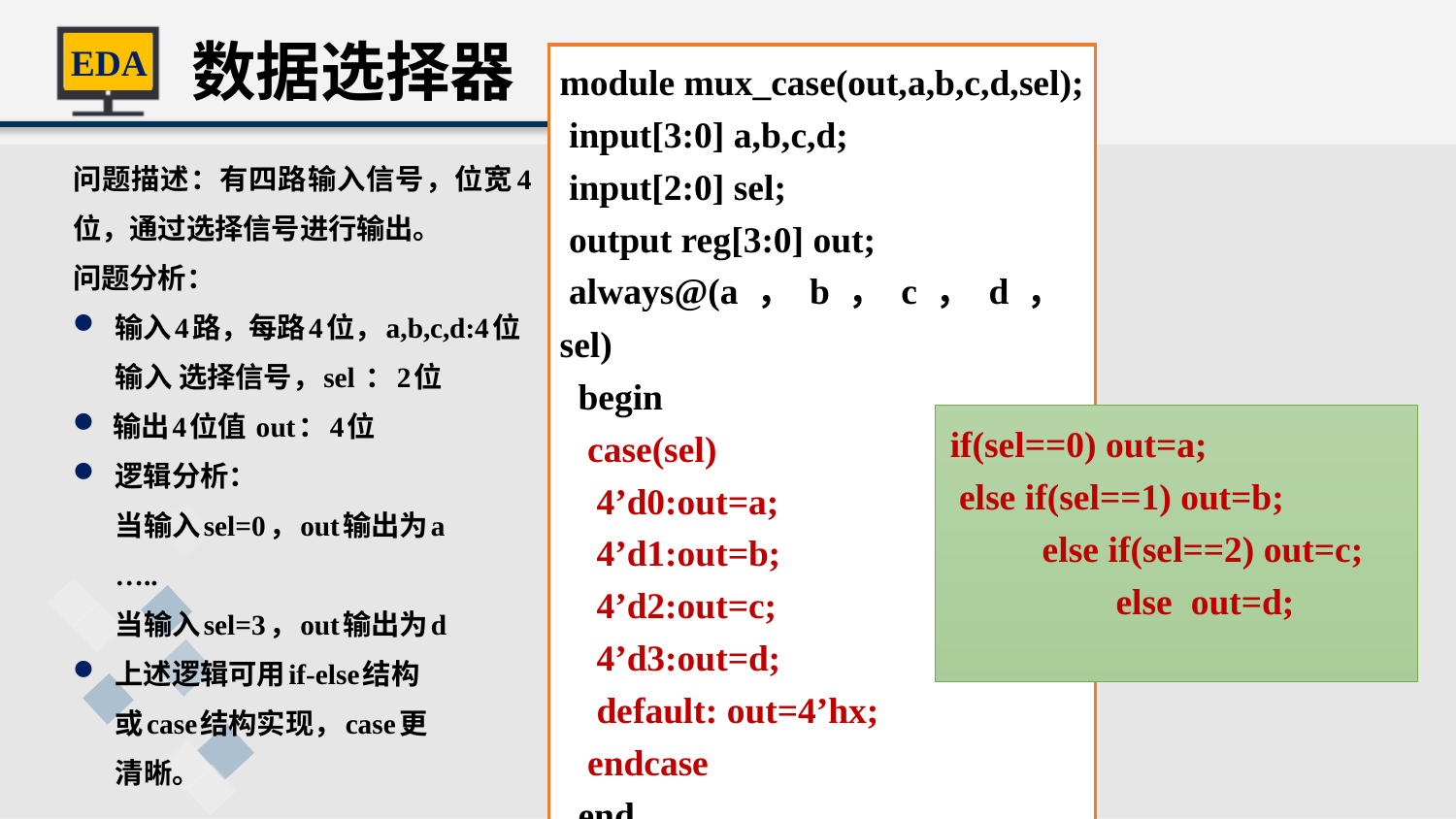

数据选择器
module mux_case(out,a,b,c,d,sel);
 input[3:0] a,b,c,d;
 input[2:0] sel;
 output reg[3:0] out;
 always@(a ， b ， c ， d ， sel)
  begin
   case(sel)
    4’d0:out=a;
    4’d1:out=b;
    4’d2:out=c;
    4’d3:out=d;
    default: out=4’hx;
   endcase
  end
问题描述：有四路输入信号，位宽4位，通过选择信号进行输出。
问题分析：
输入4路，每路4位，a,b,c,d:4位
      输入 选择信号，sel ：2位
输出4位值 out：4位
逻辑分析：
      当输入sel=0，out输出为a
      …..
      当输入sel=3，out输出为d
上述逻辑可用if-else结构
      或case结构实现，case更
      清晰。

if(sel==0) out=a;
 else if(sel==1) out=b;
          else if(sel==2) out=c;
                  else  out=d;